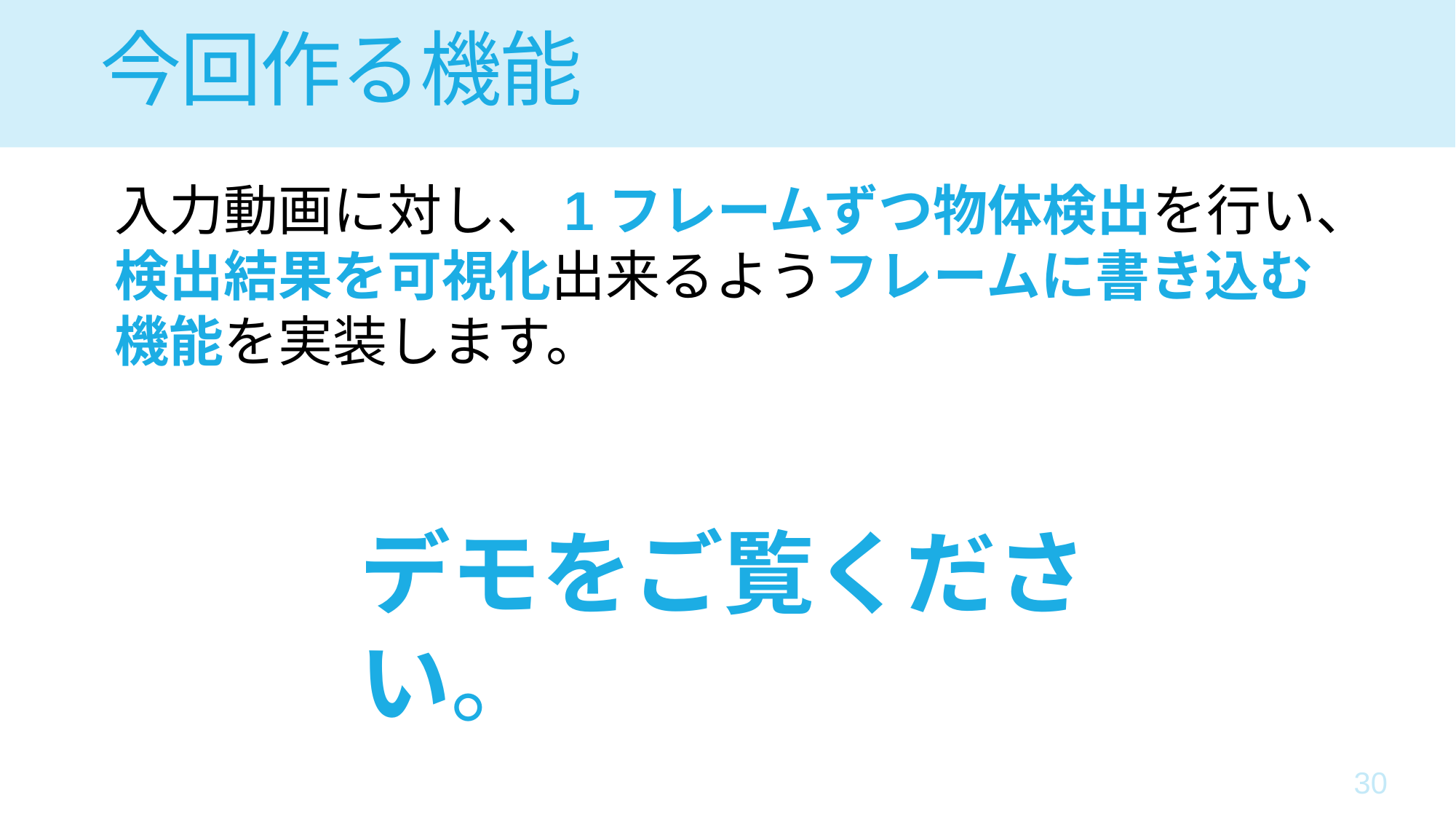

# 今回作る機能
入力動画に対し、1フレームずつ物体検出を行い、
検出結果を可視化出来るようフレームに書き込む機能を実装します。

デモをご覧ください。